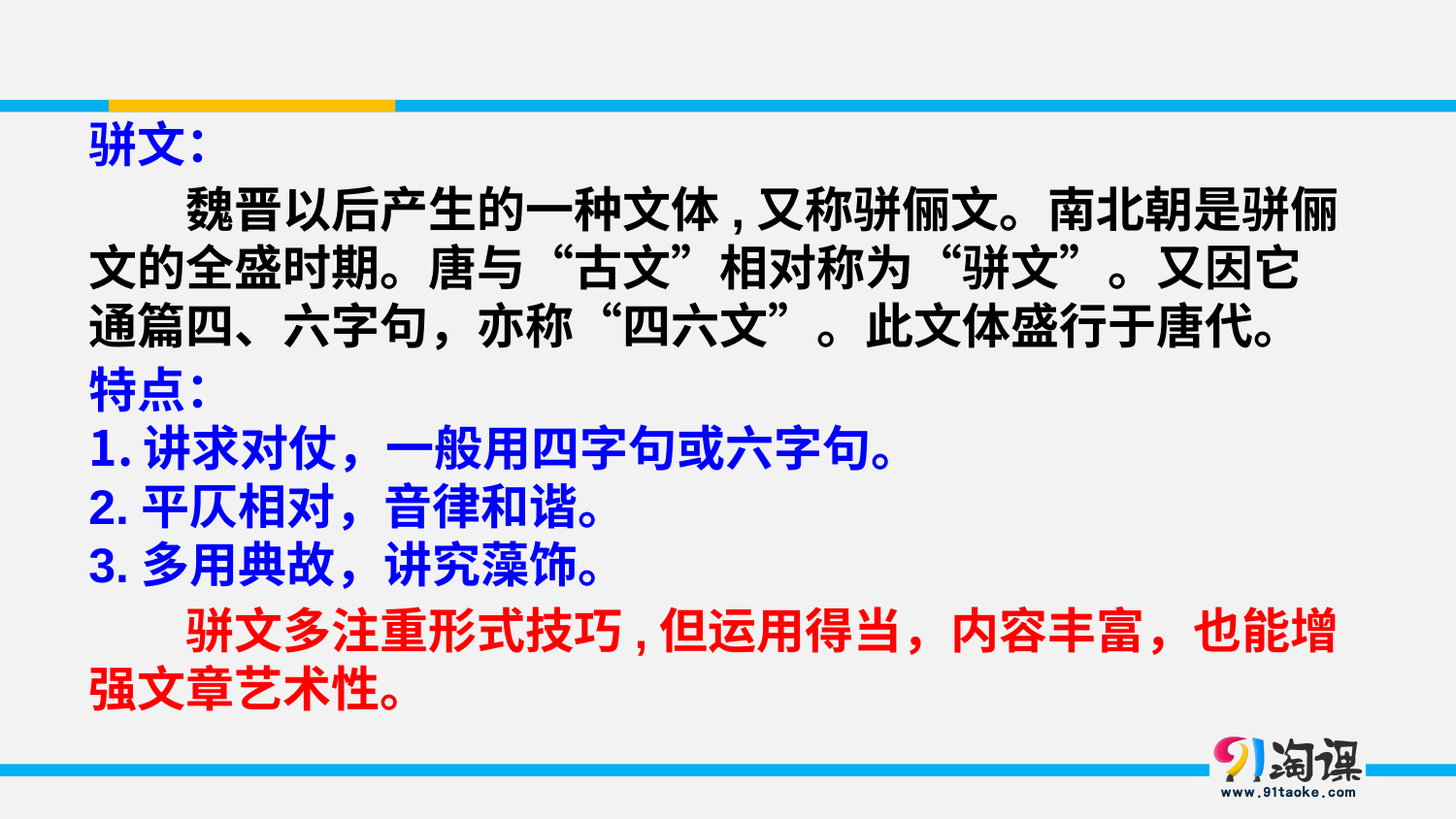

骈文：
　　魏晋以后产生的一种文体,又称骈俪文。南北朝是骈俪文的全盛时期。唐与“古文”相对称为“骈文”。又因它通篇四、六字句，亦称“四六文”。此文体盛行于唐代。
特点：
讲求对仗，一般用四字句或六字句。
2.平仄相对，音律和谐。
3.多用典故，讲究藻饰。
　　骈文多注重形式技巧,但运用得当，内容丰富，也能增强文章艺术性。